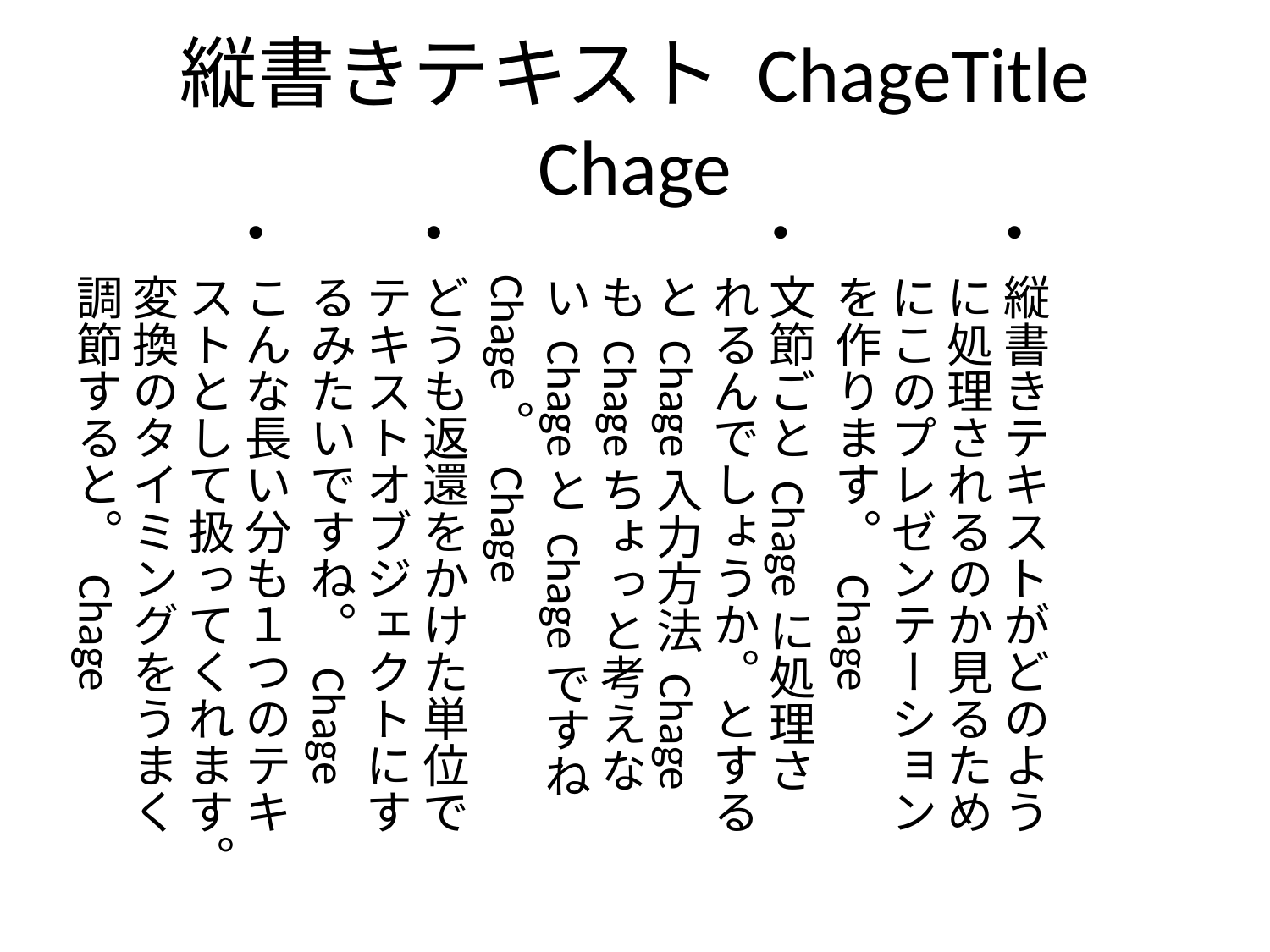

# 縦書きテキスト ChageTitle Chage
縦書きテキストがどのように処理されるのか見るためにこのプレゼンテーションを作ります。 Chage
文節ごと Chageに処理されるんでしょうか。とすると Chage入力方法 Chageも Chageちょっと考えない Chageと Chageですね Chage。 Chage
どうも返還をかけた単位でテキストオブジェクトにするみたいですね。 Chage
こんな長い分も１つのテキストとして扱ってくれます。変換のタイミングをうまく調節すると。 Chage